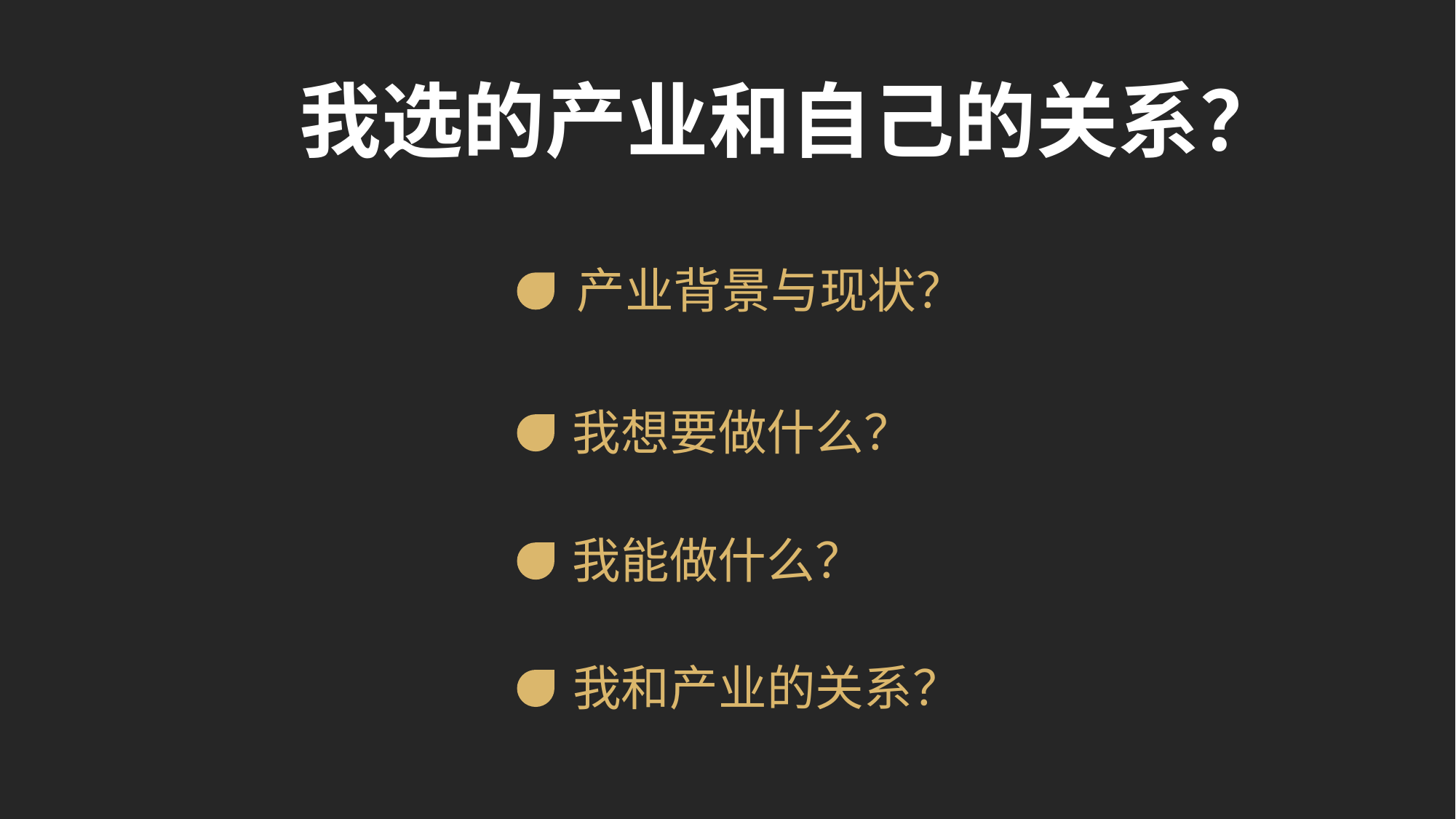

我选的产业和自己的关系？
产业背景与现状？

我想要做什么？

我能做什么？

我和产业的关系？